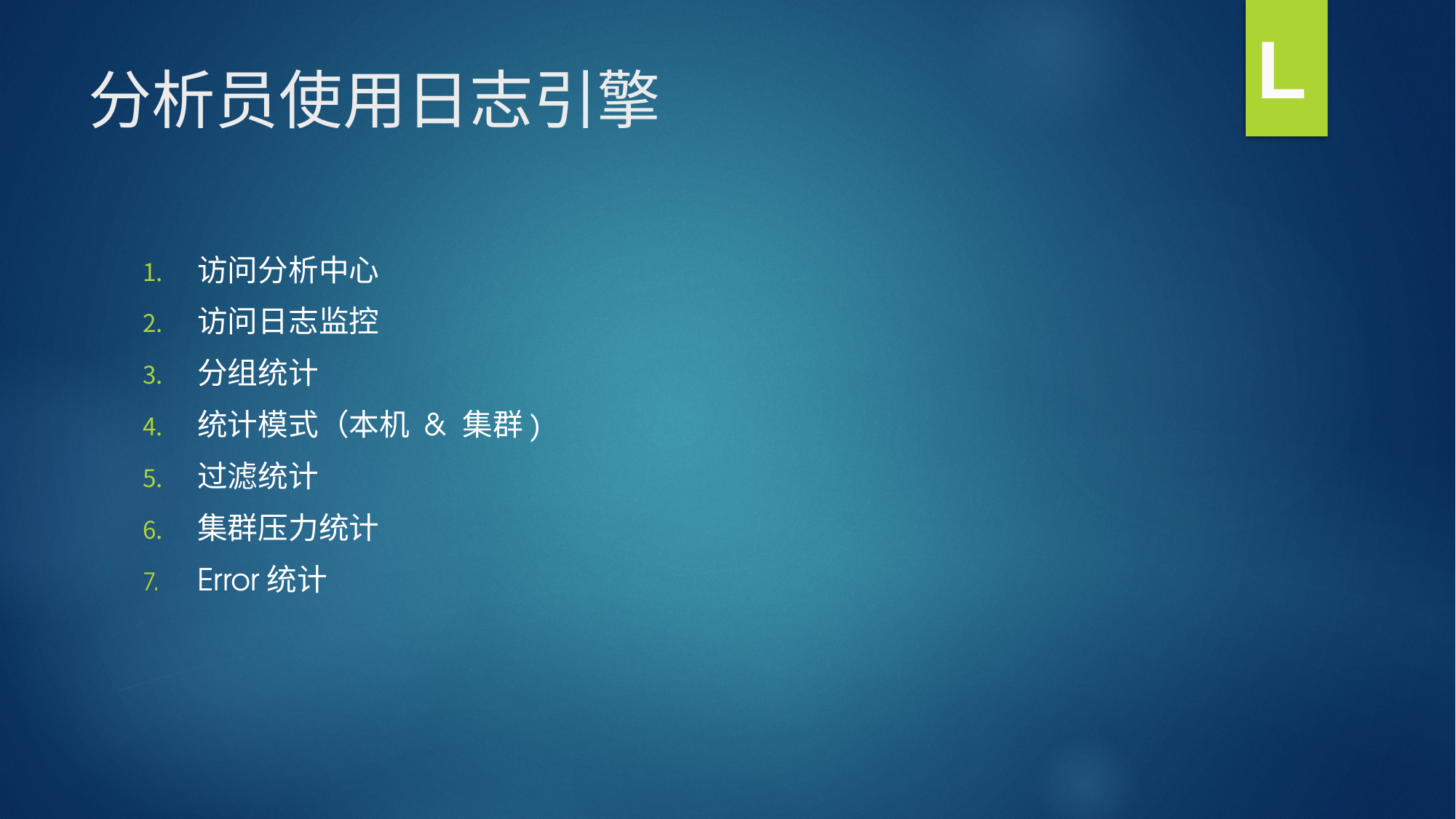

L
# 分析员使用日志引擎
访问分析中心
访问日志监控
分组统计
统计模式（本机 & 集群)
过滤统计
集群压力统计
Error统计